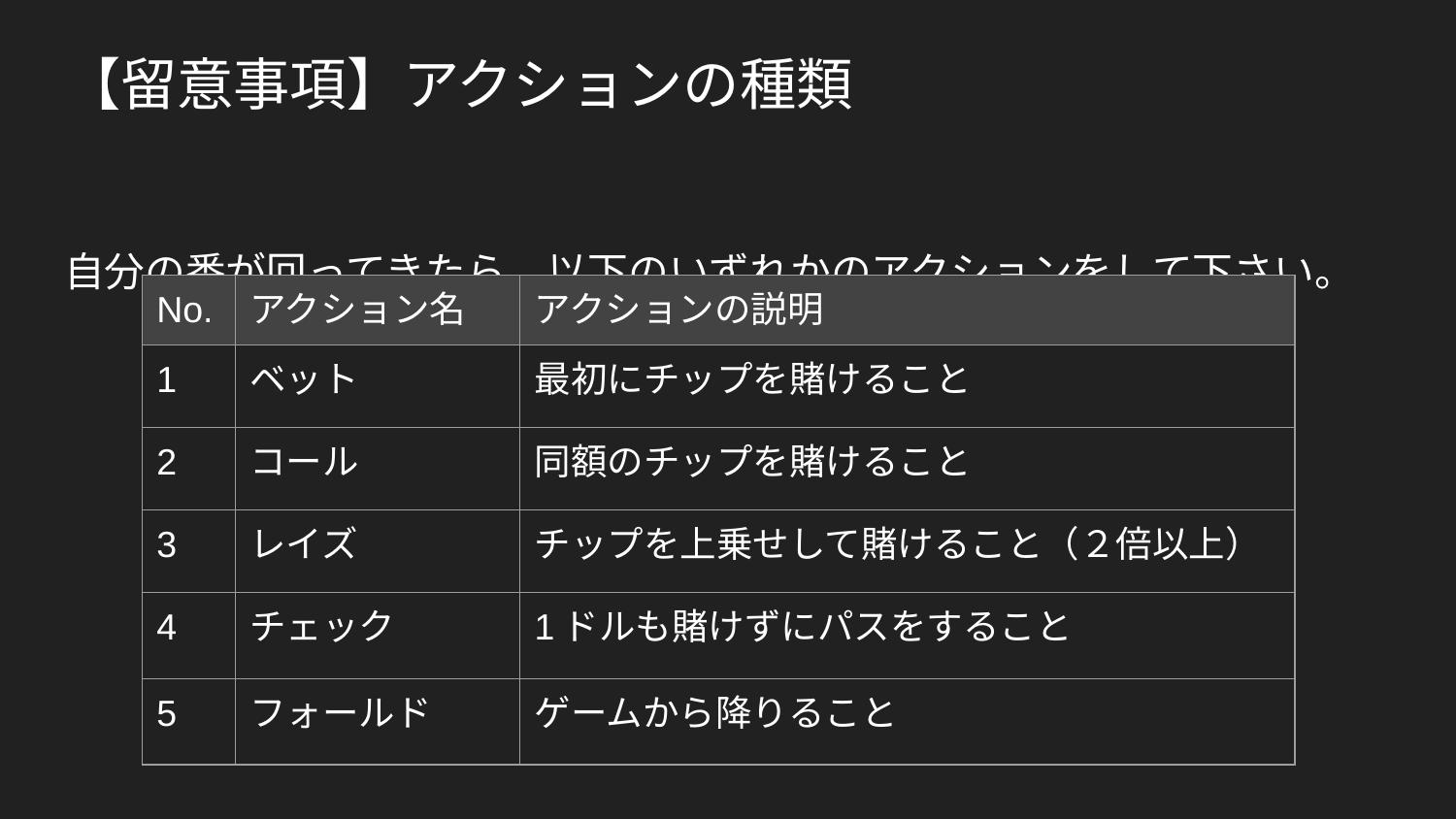

# 【留意事項】アクションの種類
自分の番が回ってきたら、以下のいずれかのアクションをして下さい。
| No. | アクション名 | アクションの説明 |
| --- | --- | --- |
| 1 | ベット | 最初にチップを賭けること |
| 2 | コール | 同額のチップを賭けること |
| 3 | レイズ | チップを上乗せして賭けること（２倍以上） |
| 4 | チェック | 1ドルも賭けずにパスをすること |
| 5 | フォールド | ゲームから降りること |